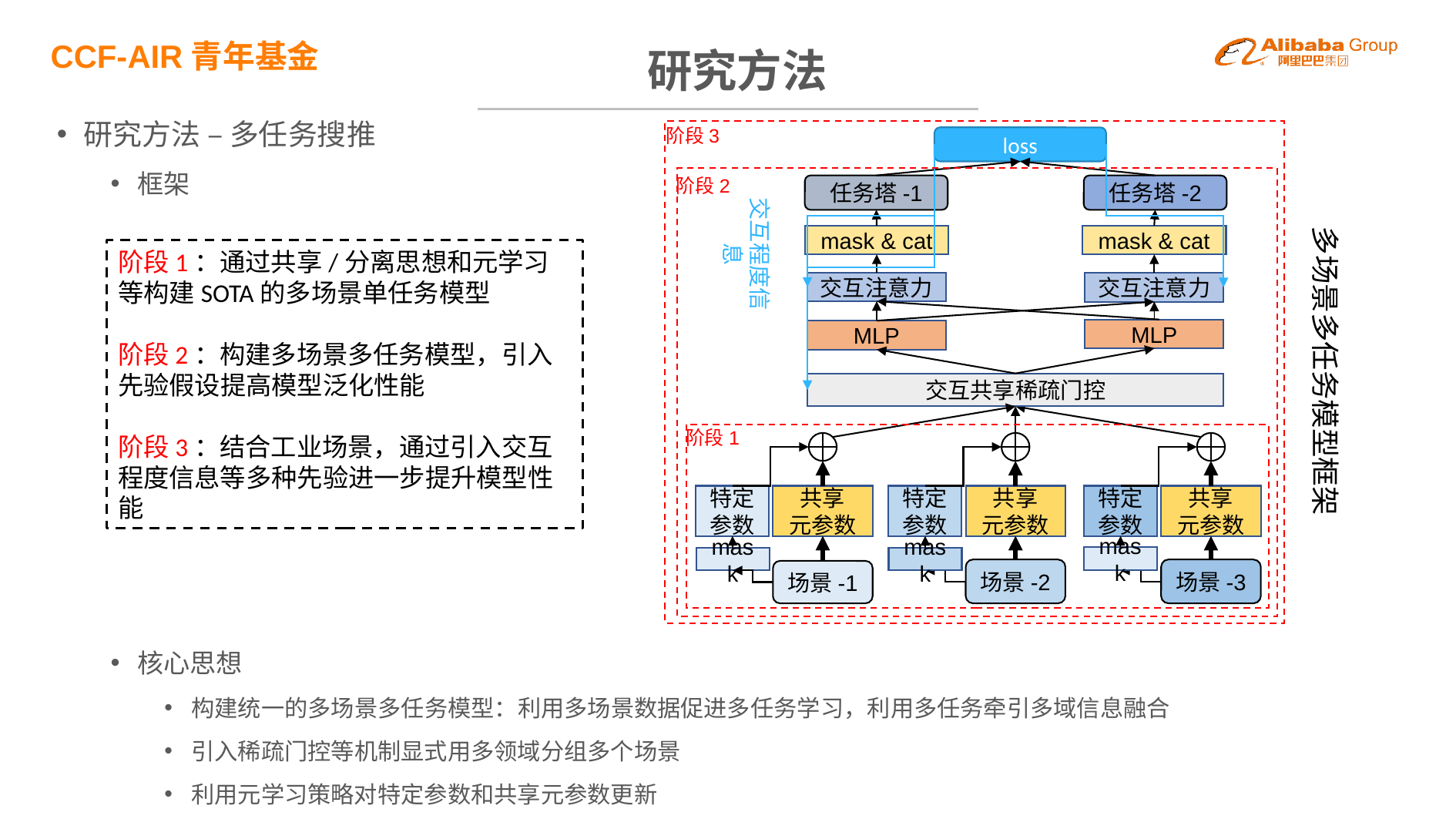

BBAAD9C20180234D78E509342D30B68042B9B2091AC58B80A1D98F3CB1E32B745B46B2386164DB0F22492E08C84624EC2D0921AAA1D0EBB11B5EC254370E25D524FE053D7C25E687A49429D76ED243B22E22E5817C4904A6A8CEB19A51160C68DC162490BEB
# 研究方法
研究方法 – 多任务搜推
框架

核心思想
构建统一的多场景多任务模型：利用多场景数据促进多任务学习，利用多任务牵引多域信息融合
引入稀疏门控等机制显式用多领域分组多个场景
利用元学习策略对特定参数和共享元参数更新

阶段3

loss
交互程度信息
任务塔-1
任务塔-2
mask & cat
mask & cat
交互注意力
交互注意力
MLP
MLP
交互共享稀疏门控

特定参数
共享
元参数
特定参数
共享
元参数
特定参数
共享
元参数
mask
mask
mask
场景-2
场景-3
场景-1
阶段2

阶段1

多场景多任务模型框架
阶段1：通过共享/分离思想和元学习等构建SOTA的多场景单任务模型

阶段2：构建多场景多任务模型，引入先验假设提高模型泛化性能

阶段3：结合工业场景，通过引入交互程度信息等多种先验进一步提升模型性能